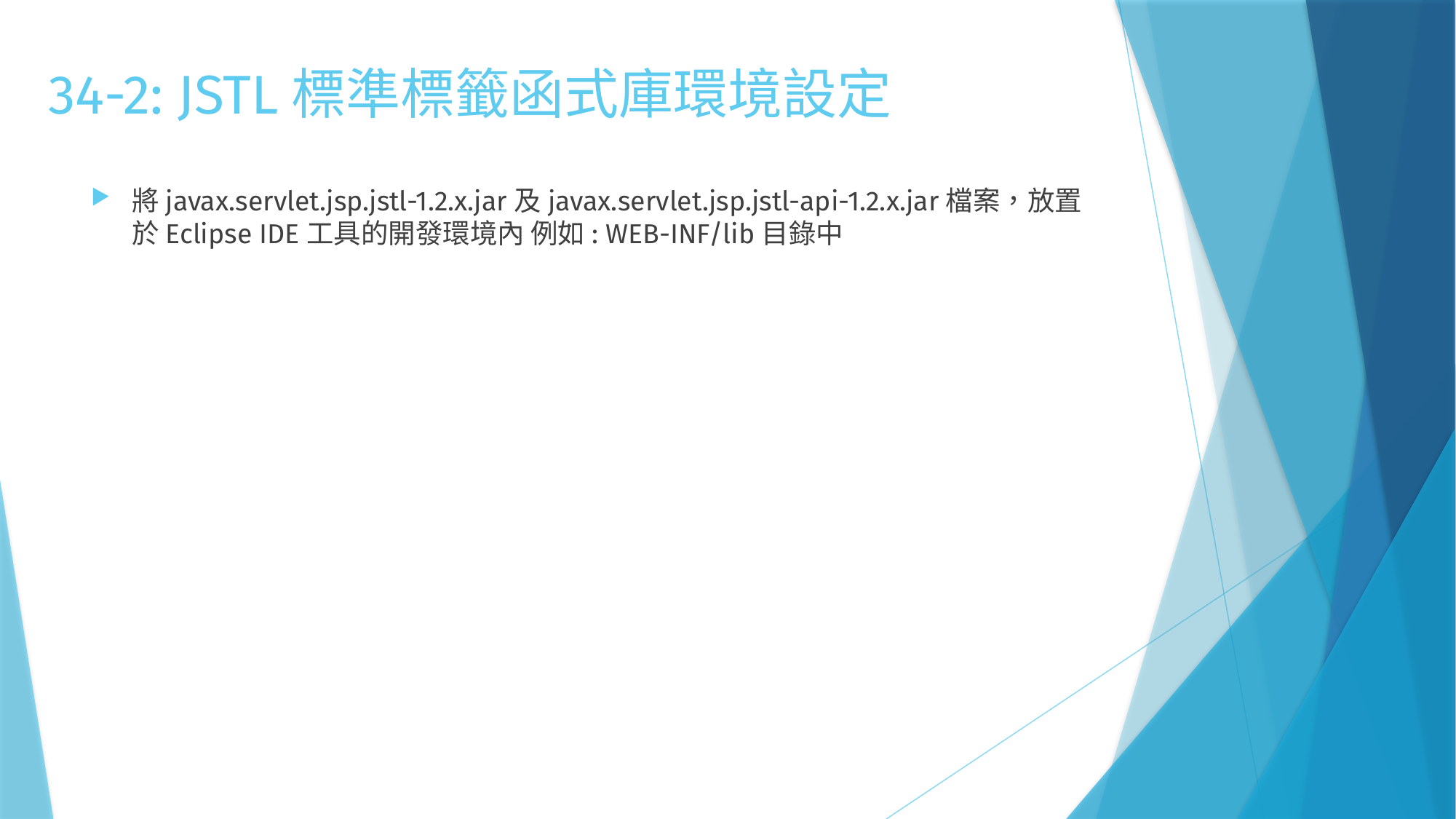

# 34-2: JSTL標準標籤函式庫環境設定
將javax.servlet.jsp.jstl-1.2.x.jar及javax.servlet.jsp.jstl-api-1.2.x.jar檔案，放置於Eclipse IDE工具的開發環境內 例如: WEB-INF/lib目錄中